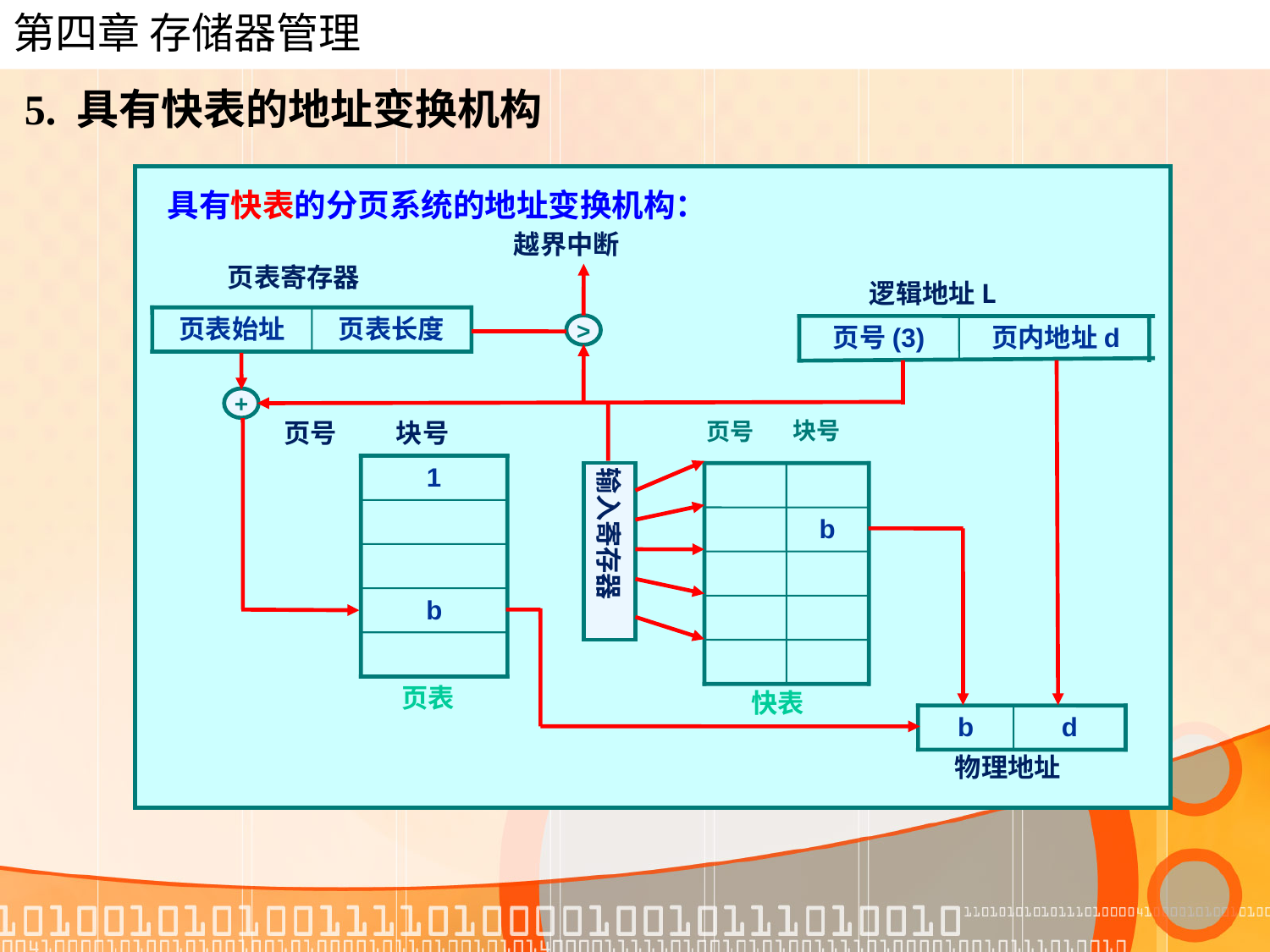

# 第四章 存储器管理
5. 具有快表的地址变换机构

具有快表的分页系统的地址变换机构：
越界中断
页表寄存器
页表始址

页表长度

逻辑地址L
页号(3)

页内地址d

>

+

块号
页号
1

b

页表
块号
页号

b

快表

输入寄存器

b

d

物理地址